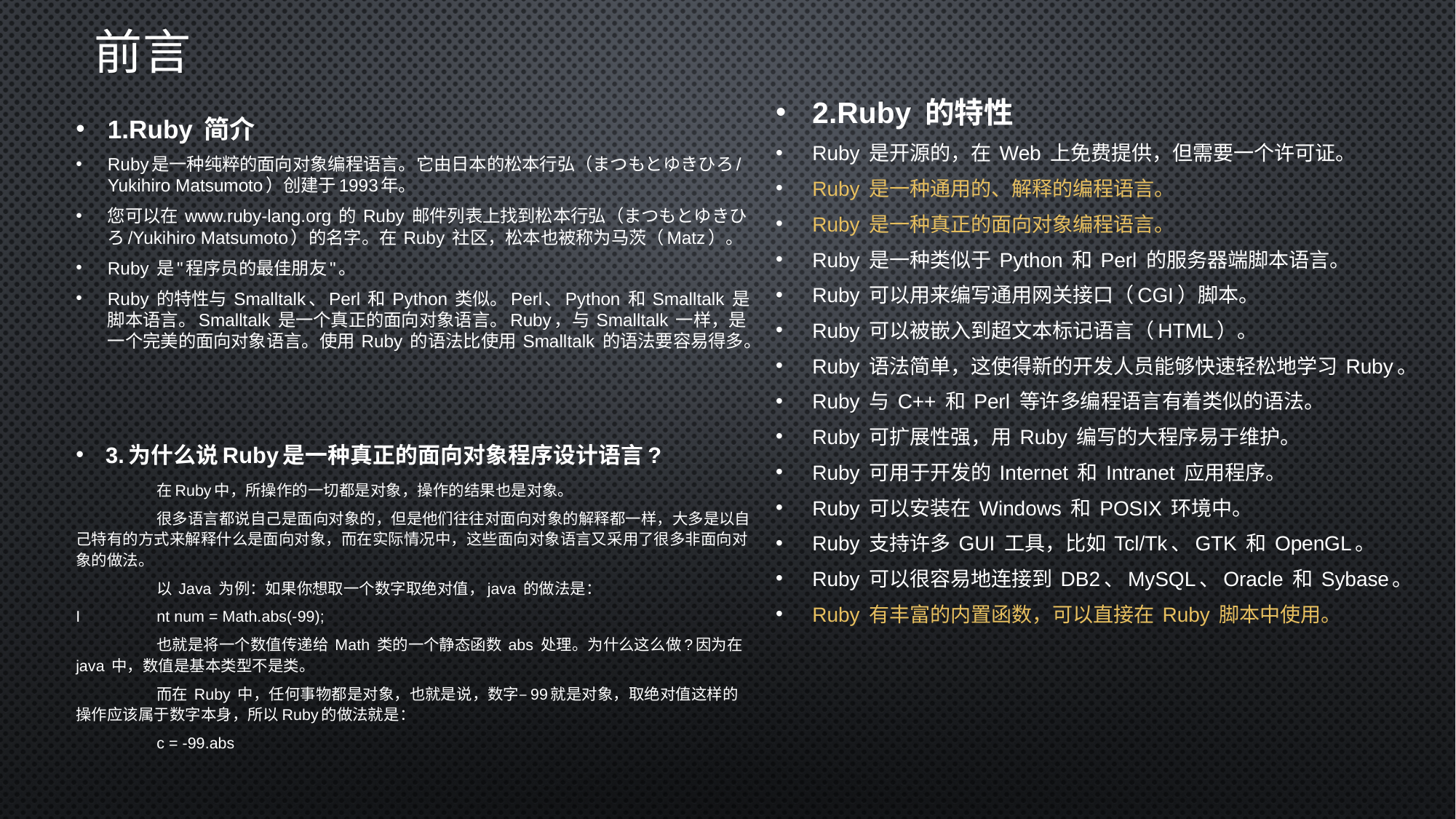

# 前言
1.Ruby 简介
Ruby是一种纯粹的面向对象编程语言。它由日本的松本行弘（まつもとゆきひろ/Yukihiro Matsumoto）创建于1993年。
您可以在 www.ruby-lang.org 的 Ruby 邮件列表上找到松本行弘（まつもとゆきひろ/Yukihiro Matsumoto）的名字。在 Ruby 社区，松本也被称为马茨（Matz）。
Ruby 是"程序员的最佳朋友"。
Ruby 的特性与 Smalltalk、Perl 和 Python 类似。Perl、Python 和 Smalltalk 是脚本语言。Smalltalk 是一个真正的面向对象语言。Ruby，与 Smalltalk 一样，是一个完美的面向对象语言。使用 Ruby 的语法比使用 Smalltalk 的语法要容易得多。
2.Ruby 的特性
Ruby 是开源的，在 Web 上免费提供，但需要一个许可证。
Ruby 是一种通用的、解释的编程语言。
Ruby 是一种真正的面向对象编程语言。
Ruby 是一种类似于 Python 和 Perl 的服务器端脚本语言。
Ruby 可以用来编写通用网关接口（CGI）脚本。
Ruby 可以被嵌入到超文本标记语言（HTML）。
Ruby 语法简单，这使得新的开发人员能够快速轻松地学习 Ruby。
Ruby 与 C++ 和 Perl 等许多编程语言有着类似的语法。
Ruby 可扩展性强，用 Ruby 编写的大程序易于维护。
Ruby 可用于开发的 Internet 和 Intranet 应用程序。
Ruby 可以安装在 Windows 和 POSIX 环境中。
Ruby 支持许多 GUI 工具，比如 Tcl/Tk、GTK 和 OpenGL。
Ruby 可以很容易地连接到 DB2、MySQL、Oracle 和 Sybase。
Ruby 有丰富的内置函数，可以直接在 Ruby 脚本中使用。
3.为什么说Ruby是一种真正的面向对象程序设计语言?
	在Ruby中，所操作的一切都是对象，操作的结果也是对象。
	很多语言都说自己是面向对象的，但是他们往往对面向对象的解释都一样，大多是以自己特有的方式来解释什么是面向对象，而在实际情况中，这些面向对象语言又采用了很多非面向对象的做法。
	以 Java 为例：如果你想取一个数字取绝对值，java 的做法是：
I	nt num = Math.abs(-99);
	也就是将一个数值传递给 Math 类的一个静态函数 abs 处理。为什么这么做?因为在 java 中，数值是基本类型不是类。
	而在 Ruby 中，任何事物都是对象，也就是说，数字–99就是对象，取绝对值这样的操作应该属于数字本身，所以Ruby的做法就是：
	c = -99.abs